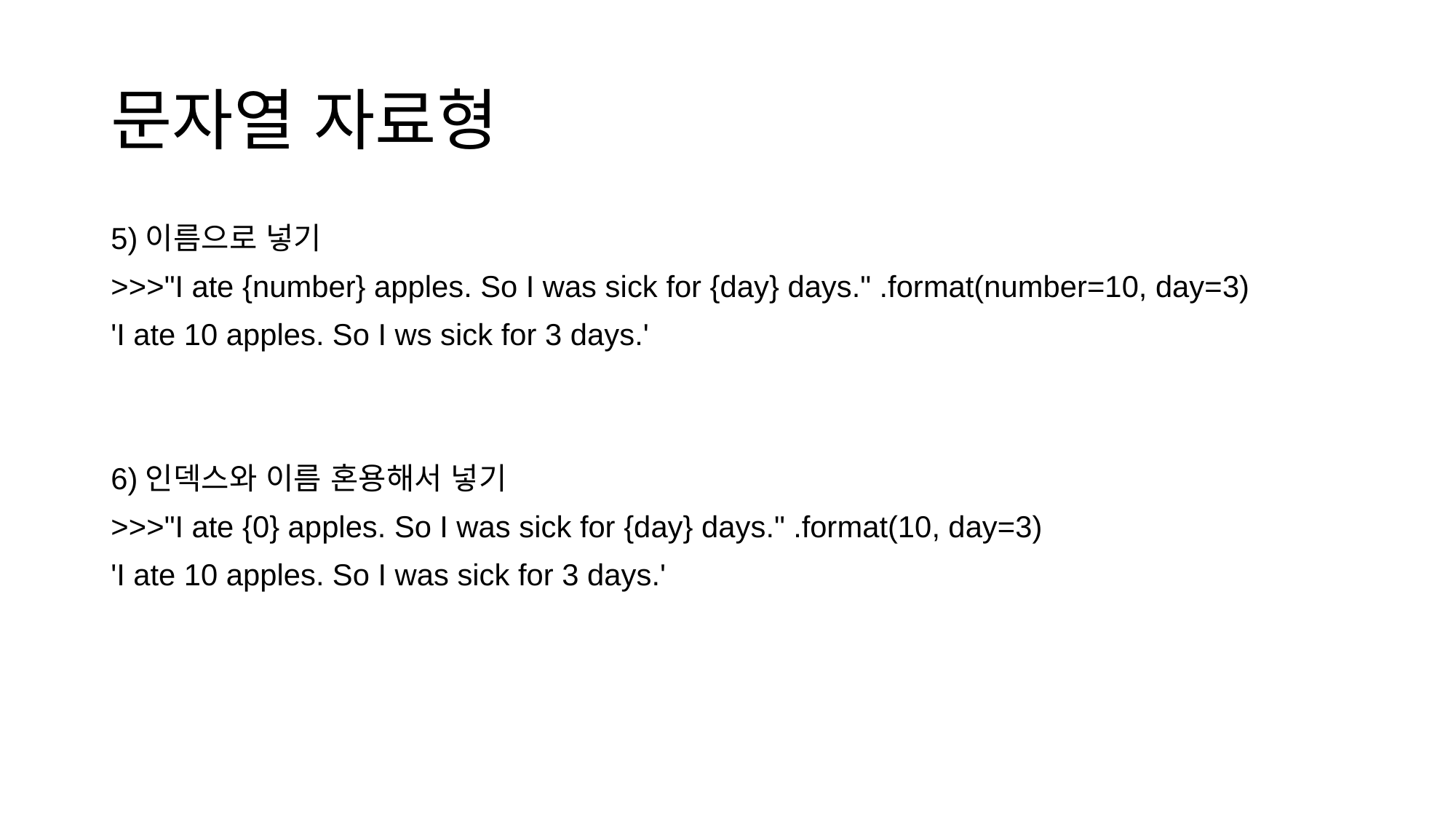

# 문자열 자료형
5)이름으로 넣기
>>>"I ate {number} apples. So I was sick for {day} days." .format(number=10, day=3)
'I ate 10 apples. So I ws sick for 3 days.'

6)인덱스와 이름 혼용해서 넣기
>>>"I ate {0} apples. So I was sick for {day} days." .format(10, day=3)
'I ate 10 apples. So I was sick for 3 days.'